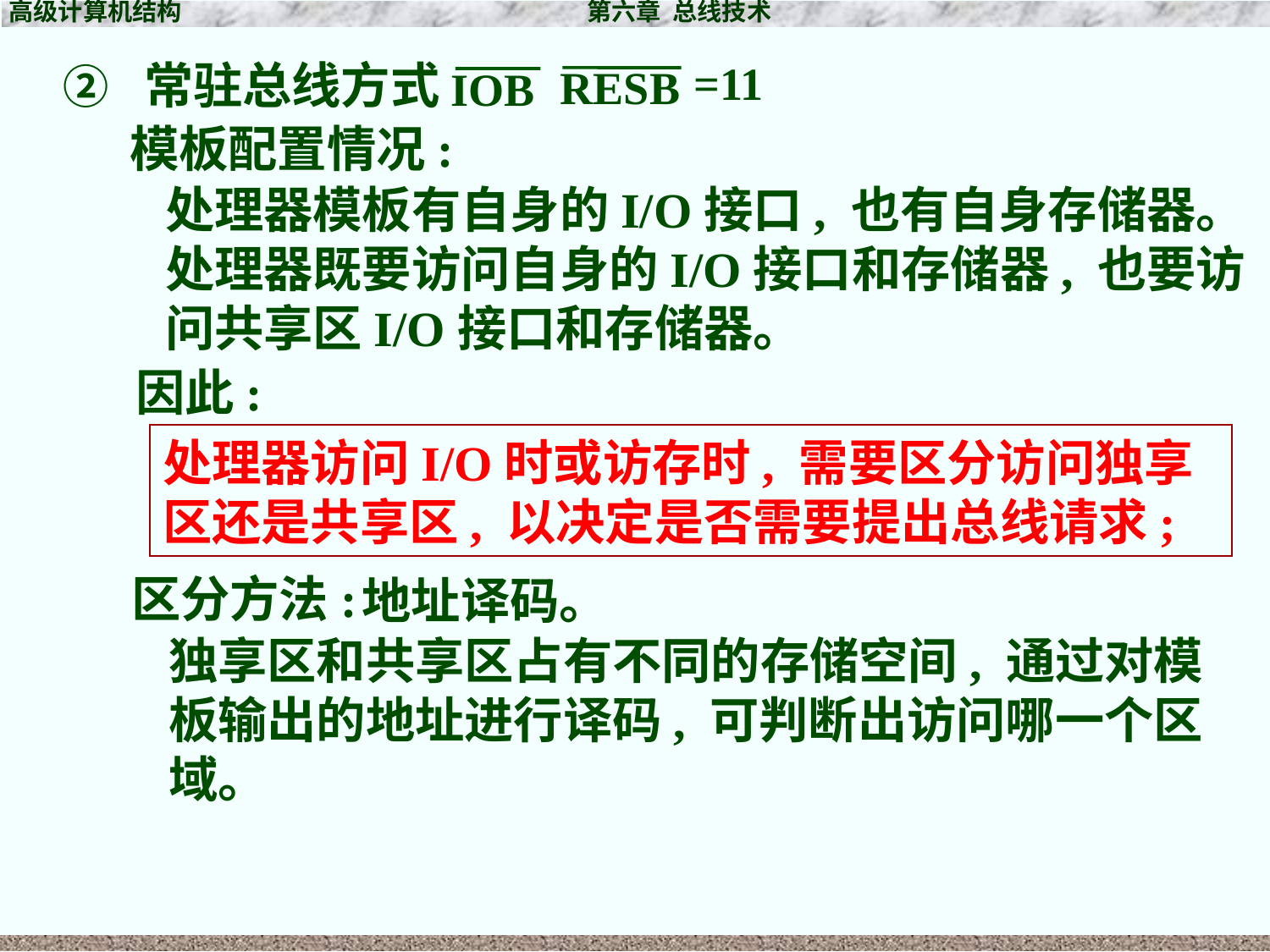

高级计算机结构                                                                       第六章  总线技术

②  常驻总线方式
=11
RESB
IOB

模板配置情况:
处理器模板有自身的I/O接口, 也有自身存储器。处理器既要访问自身的I/O接口和存储器, 也要访问共享区I/O接口和存储器。
因此:
处理器访问I/O时或访存时, 需要区分访问独享区还是共享区, 以决定是否需要提出总线请求;
区分方法:
地址译码。
独享区和共享区占有不同的存储空间, 通过对模板输出的地址进行译码, 可判断出访问哪一个区域。